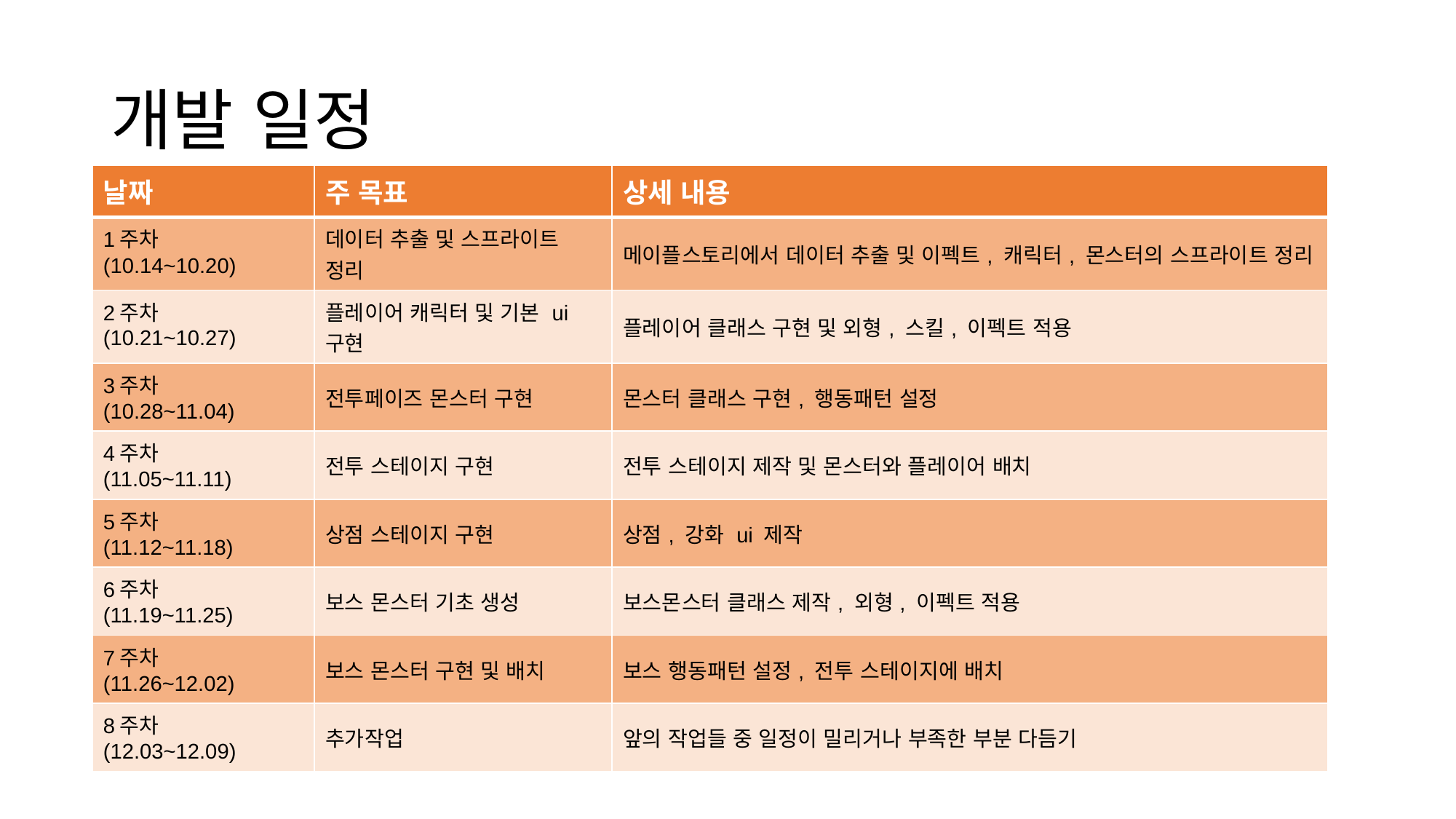

# 개발 일정
| 날짜 | 주 목표 | 상세 내용 |
| --- | --- | --- |
| 1주차 (10.14~10.20) | 데이터 추출 및 스프라이트 정리 | 메이플스토리에서 데이터 추출 및 이펙트, 캐릭터, 몬스터의 스프라이트 정리 |
| 2주차 (10.21~10.27) | 플레이어 캐릭터 및 기본 ui구현 | 플레이어 클래스 구현 및 외형, 스킬, 이펙트 적용 |
| 3주차 (10.28~11.04) | 전투페이즈 몬스터 구현 | 몬스터 클래스 구현, 행동패턴 설정 |
| 4주차 (11.05~11.11) | 전투 스테이지 구현 | 전투 스테이지 제작 및 몬스터와 플레이어 배치 |
| 5주차 (11.12~11.18) | 상점 스테이지 구현 | 상점, 강화 ui 제작 |
| 6주차 (11.19~11.25) | 보스 몬스터 기초 생성 | 보스몬스터 클래스 제작, 외형, 이펙트 적용 |
| 7주차 (11.26~12.02) | 보스 몬스터 구현 및 배치 | 보스 행동패턴 설정, 전투 스테이지에 배치 |
| 8주차 (12.03~12.09) | 추가작업 | 앞의 작업들 중 일정이 밀리거나 부족한 부분 다듬기 |